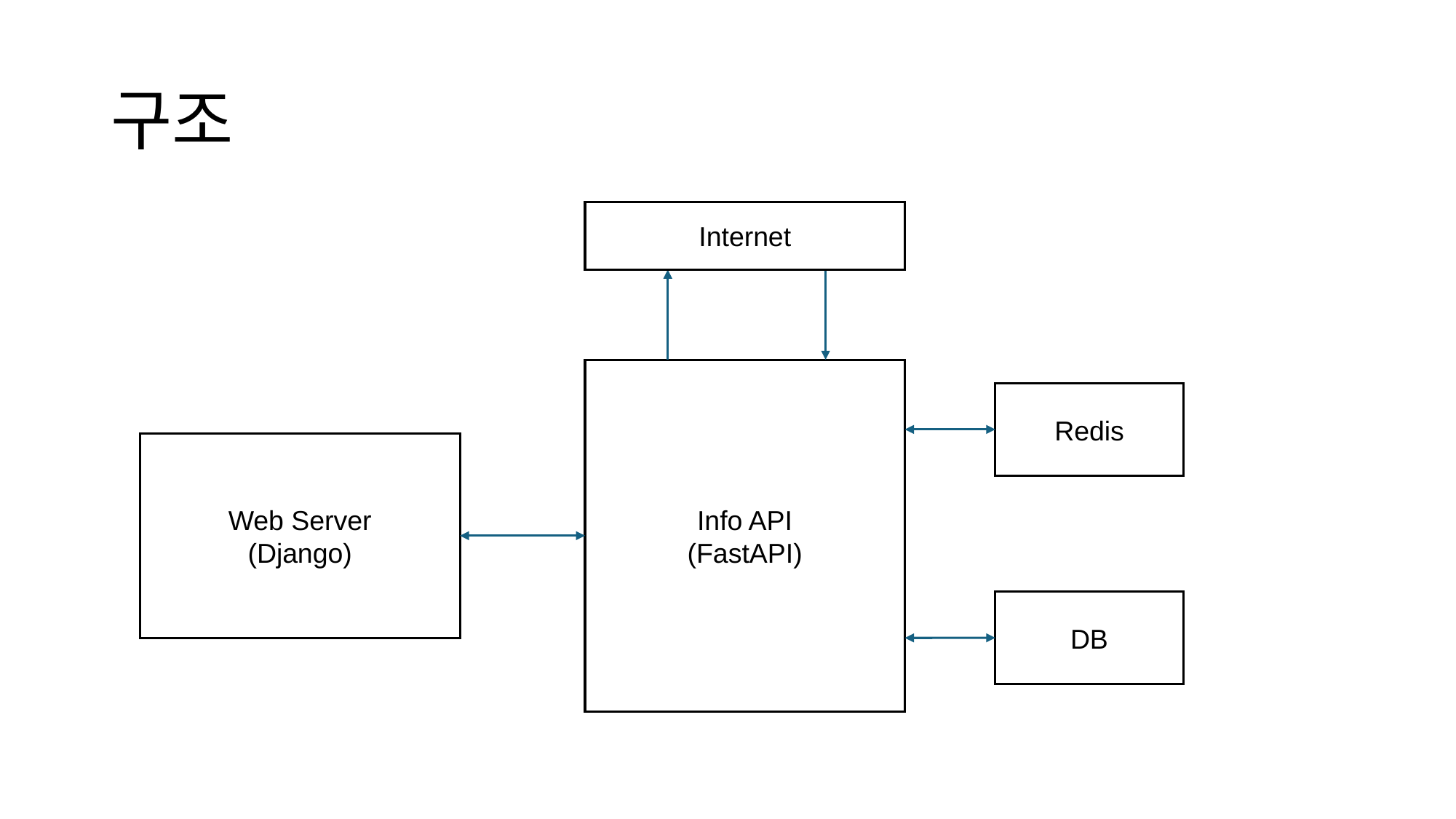

# 구조
Internet
Info API
(FastAPI)
Redis
Web Server
(Django)
DB